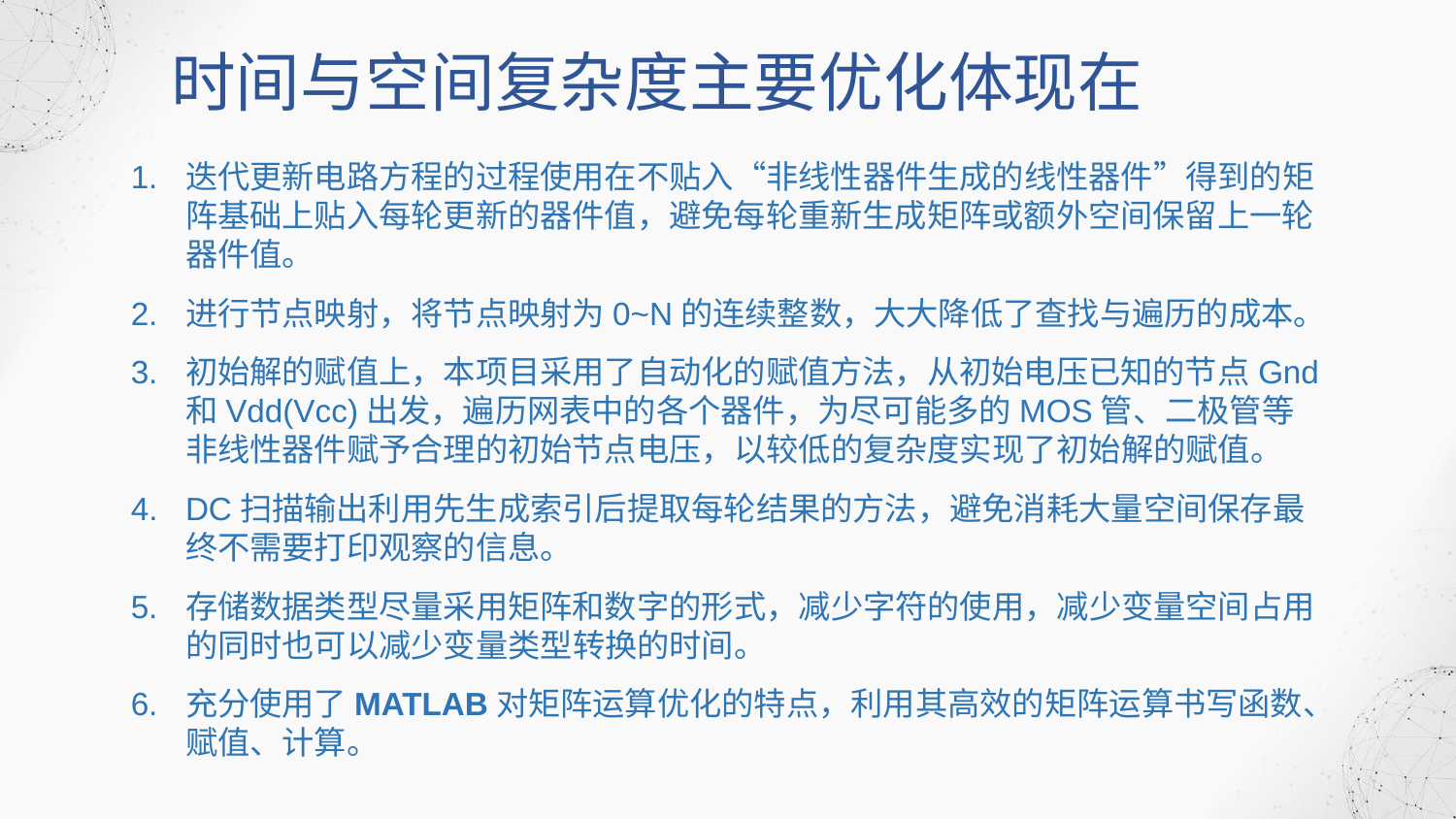

时间与空间复杂度主要优化体现在
迭代更新电路方程的过程使用在不贴入“非线性器件生成的线性器件”得到的矩阵基础上贴入每轮更新的器件值，避免每轮重新生成矩阵或额外空间保留上一轮器件值。
进行节点映射，将节点映射为0~N的连续整数，大大降低了查找与遍历的成本。
初始解的赋值上，本项目采用了自动化的赋值方法，从初始电压已知的节点Gnd和Vdd(Vcc)出发，遍历网表中的各个器件，为尽可能多的MOS管、二极管等非线性器件赋予合理的初始节点电压，以较低的复杂度实现了初始解的赋值。
DC扫描输出利用先生成索引后提取每轮结果的方法，避免消耗大量空间保存最终不需要打印观察的信息。
存储数据类型尽量采用矩阵和数字的形式，减少字符的使用，减少变量空间占用的同时也可以减少变量类型转换的时间。
充分使用了MATLAB对矩阵运算优化的特点，利用其高效的矩阵运算书写函数、赋值、计算。